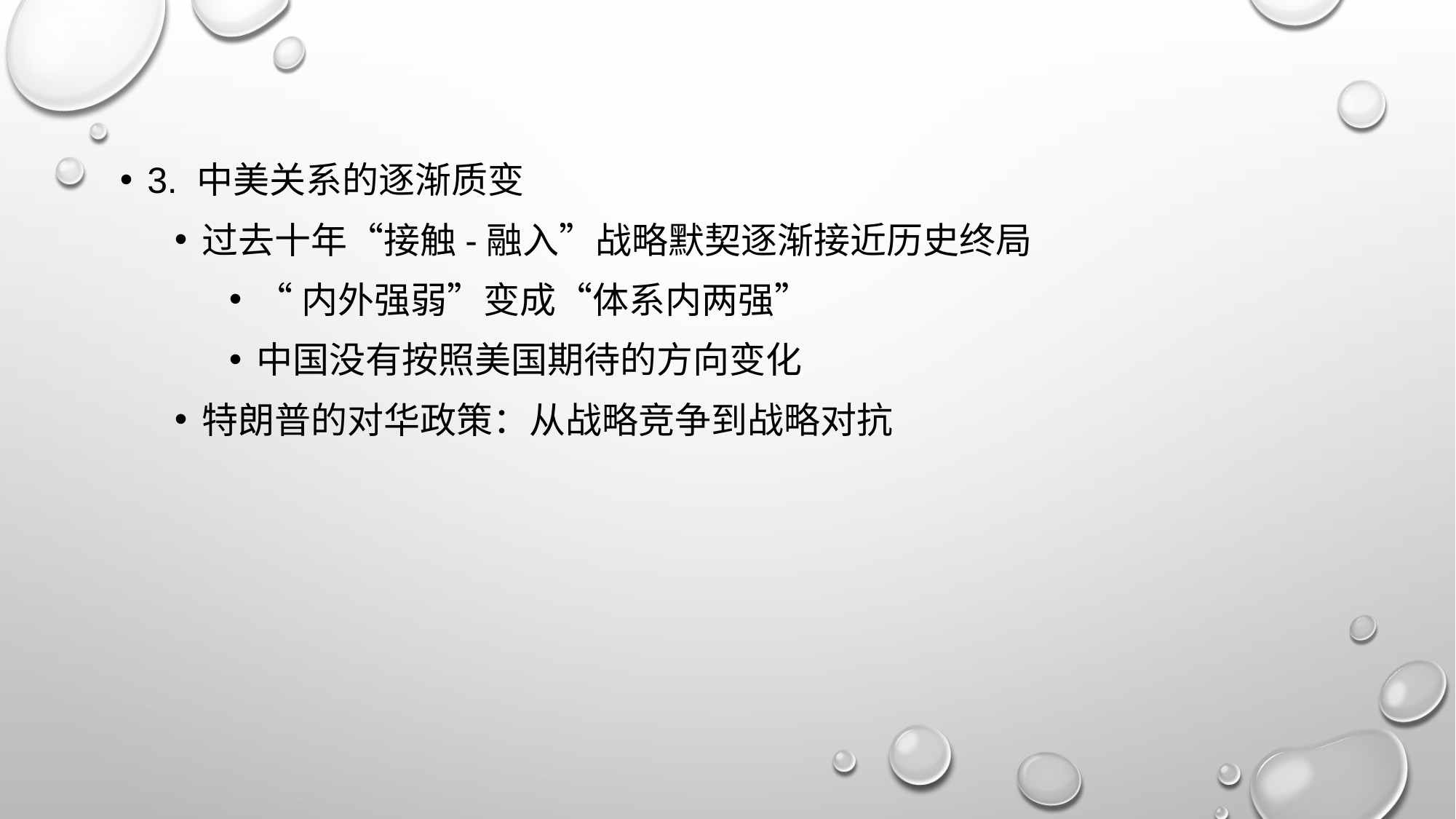

3. 中美关系的逐渐质变
过去十年“接触-融入”战略默契逐渐接近历史终局
“内外强弱”变成“体系内两强”
中国没有按照美国期待的方向变化
特朗普的对华政策：从战略竞争到战略对抗